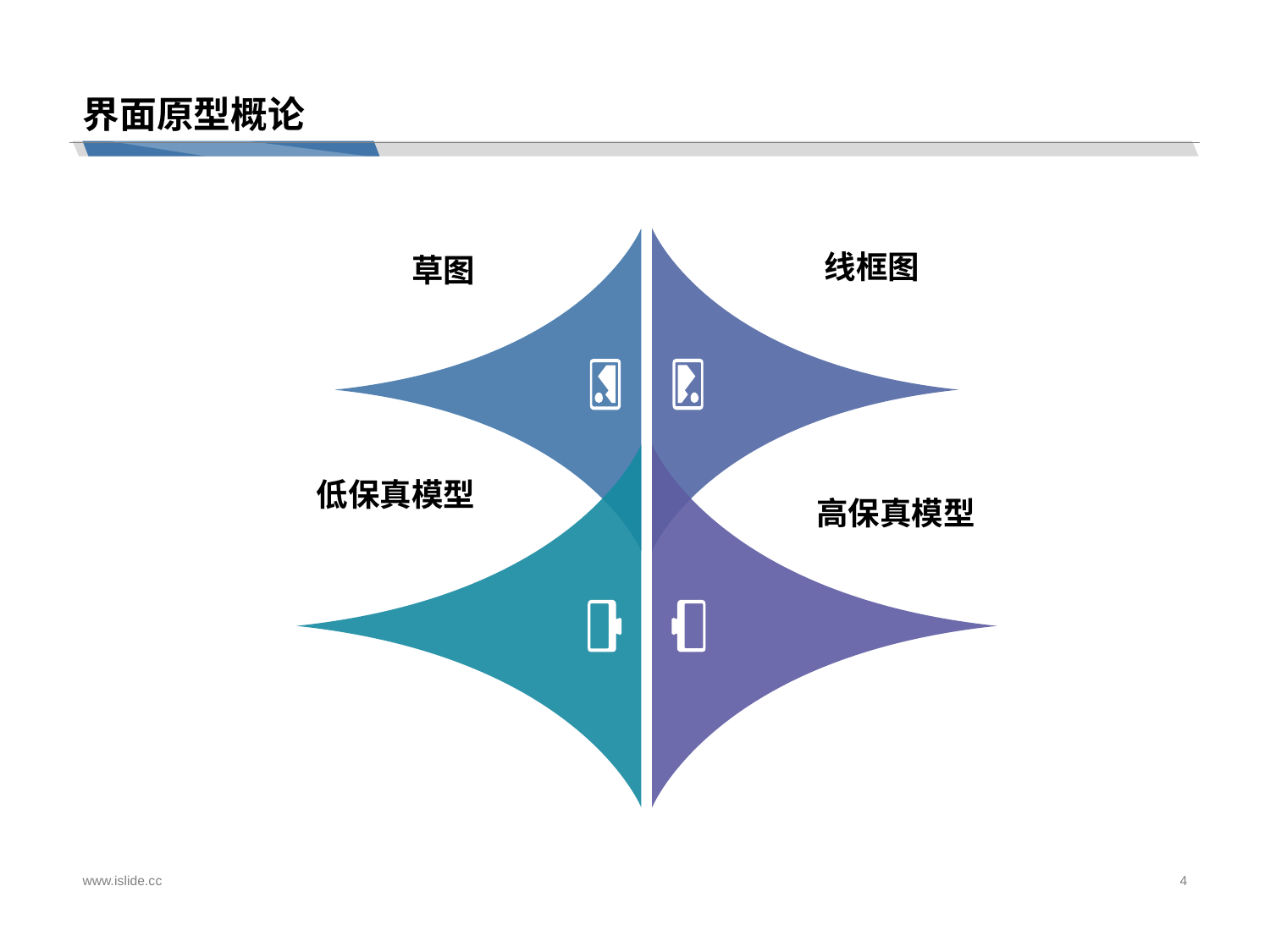

# 界面原型概论

线框图
草图

低保真模型
高保真模型

www.islide.cc
4